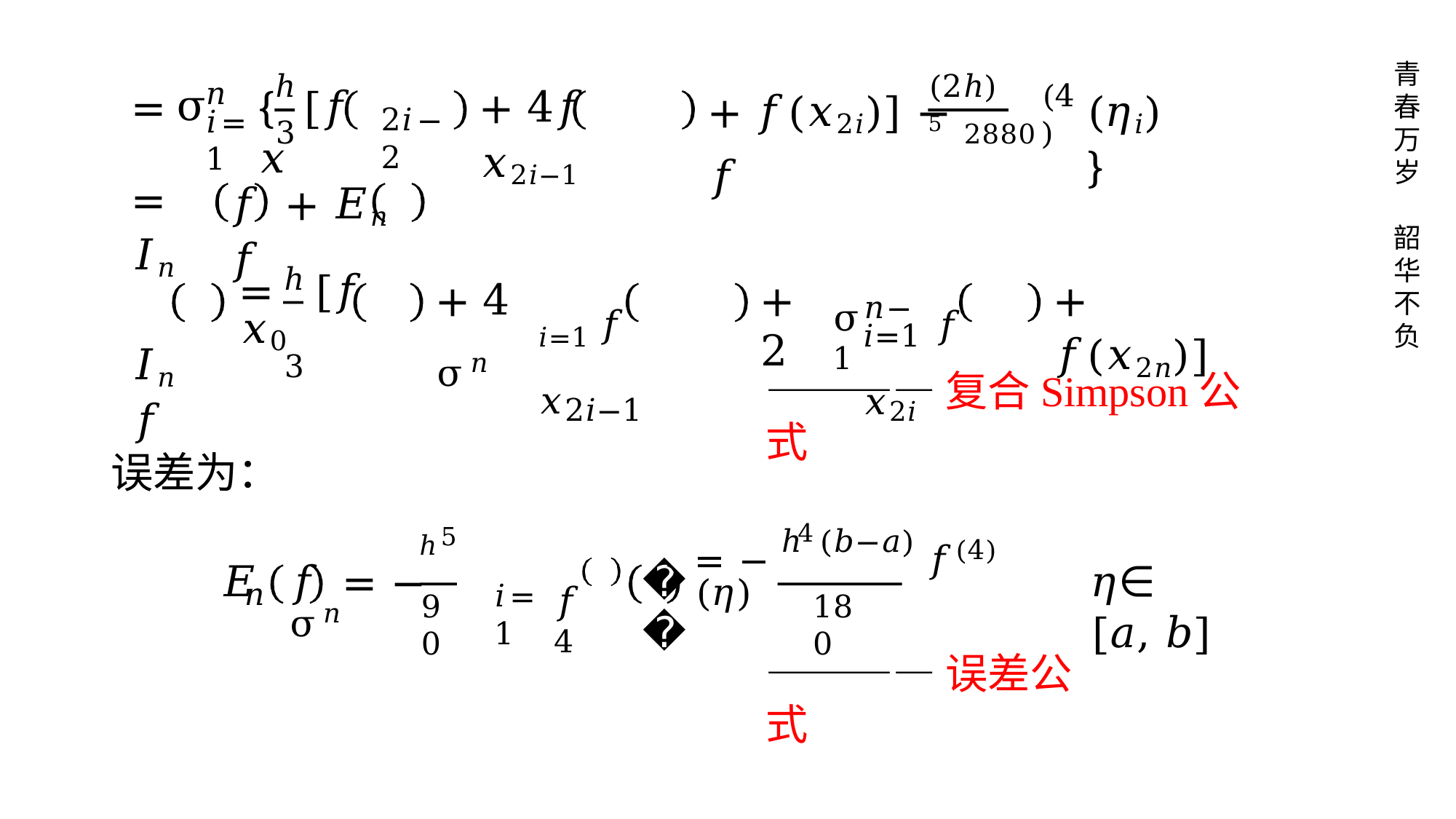

青 春 万 岁
ℎ
(2ℎ)5
𝑛
(4)
σ
=
{	[𝑓	𝑥
+ 4𝑓	𝑥2𝑖−1
+ 𝑓(𝑥2𝑖)] − 2880 𝑓
(𝜂𝑖)}

2𝑖−2
𝑖=1

3
= 𝐼𝑛

𝐼𝑛	𝑓
𝑓	+ 𝐸𝑛	𝑓

韶 华 不 负
σ𝑛−1
ℎ
=	[𝑓	𝑥0
3
+ 4 σ𝑛
+ 2
+ 𝑓(𝑥2𝑛)]
𝑖=1 𝑓	𝑥2𝑖−1
𝑖=1	𝑓	𝑥2𝑖

————复合Simpson公式
误差为：
4
= − ℎ	(𝑏−𝑎) 𝑓(4)(𝜂)
ℎ5
𝐸	𝑓	= −	σ𝑛
𝑓	4
𝜂
𝜂∈ [𝑎, 𝑏]

𝑛
𝑖=1

90
180
————误差公式